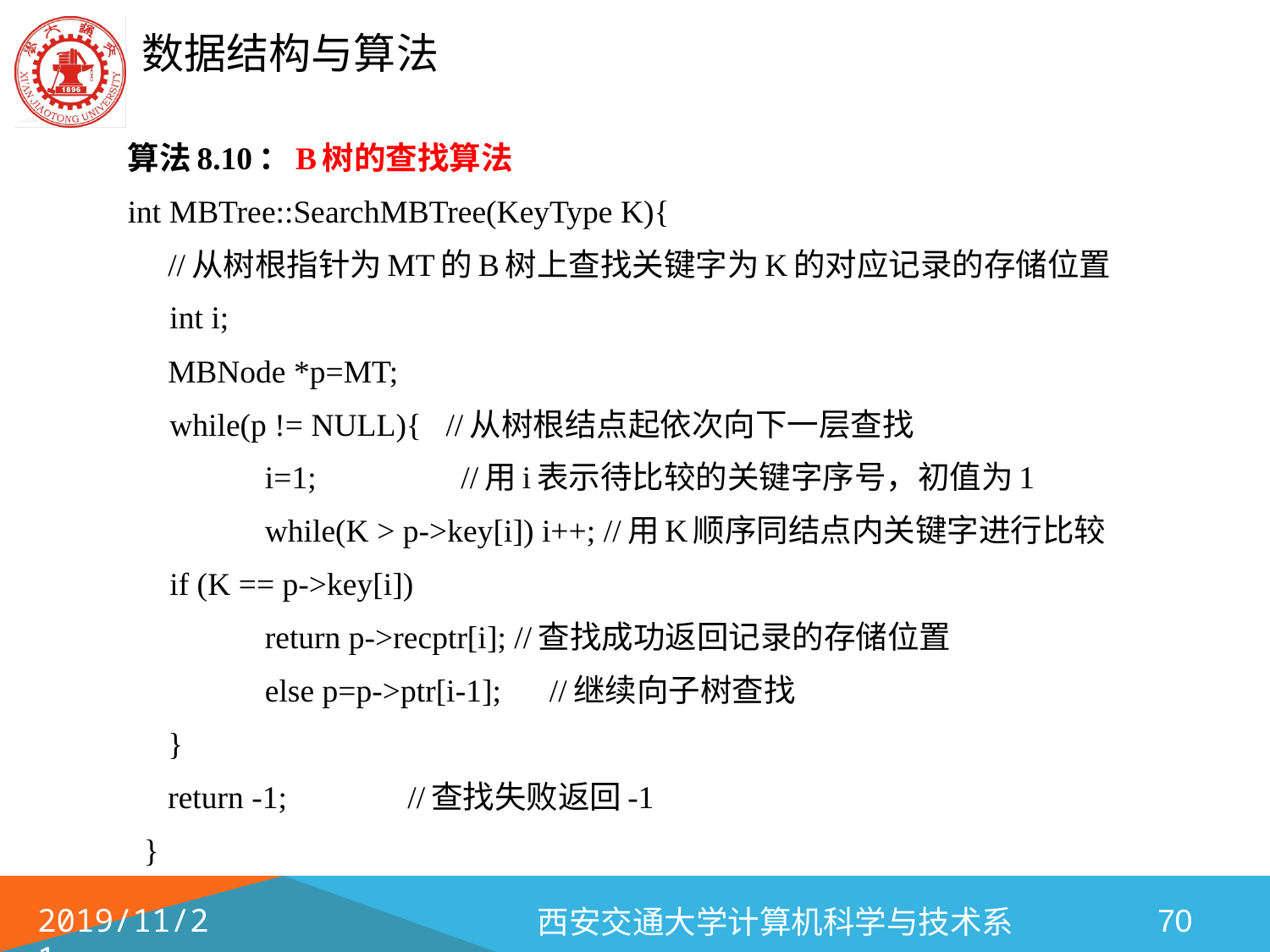

算法8.10：B树的查找算法
int MBTree::SearchMBTree(KeyType K){
     //从树根指针为MT的B树上查找关键字为K的对应记录的存储位置
	int i;
     MBNode *p=MT;
	while(p != NULL){   //从树根结点起依次向下一层查找
        	i=1;                  //用i表示待比较的关键字序号，初值为1
        	while(K > p->key[i]) i++; //用K顺序同结点内关键字进行比较
		if (K == p->key[i])
             		return p->recptr[i]; //查找成功返回记录的存储位置
        	else p=p->ptr[i-1];      //继续向子树查找
     }
     return -1;               //查找失败返回-1
  }